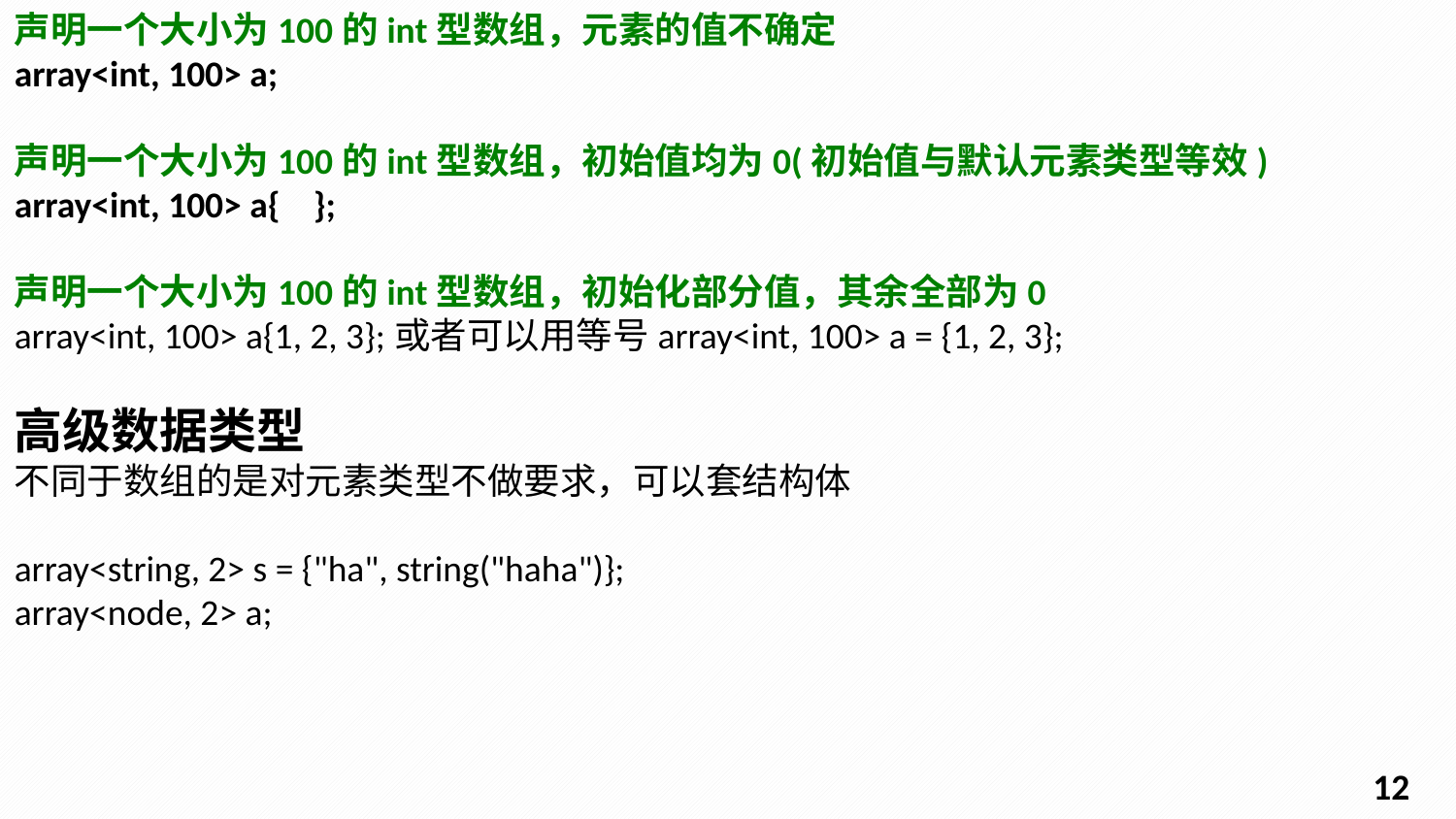

声明一个大小为100的int型数组，元素的值不确定
array<int, 100> a;

声明一个大小为100的int型数组，初始值均为0(初始值与默认元素类型等效)
array<int, 100> a{    };

声明一个大小为100的int型数组，初始化部分值，其余全部为0
array<int, 100> a{1, 2, 3};或者可以用等号array<int, 100> a = {1, 2, 3};

高级数据类型
不同于数组的是对元素类型不做要求，可以套结构体

array<string, 2> s = {"ha", string("haha")};
array<node, 2> a;
12